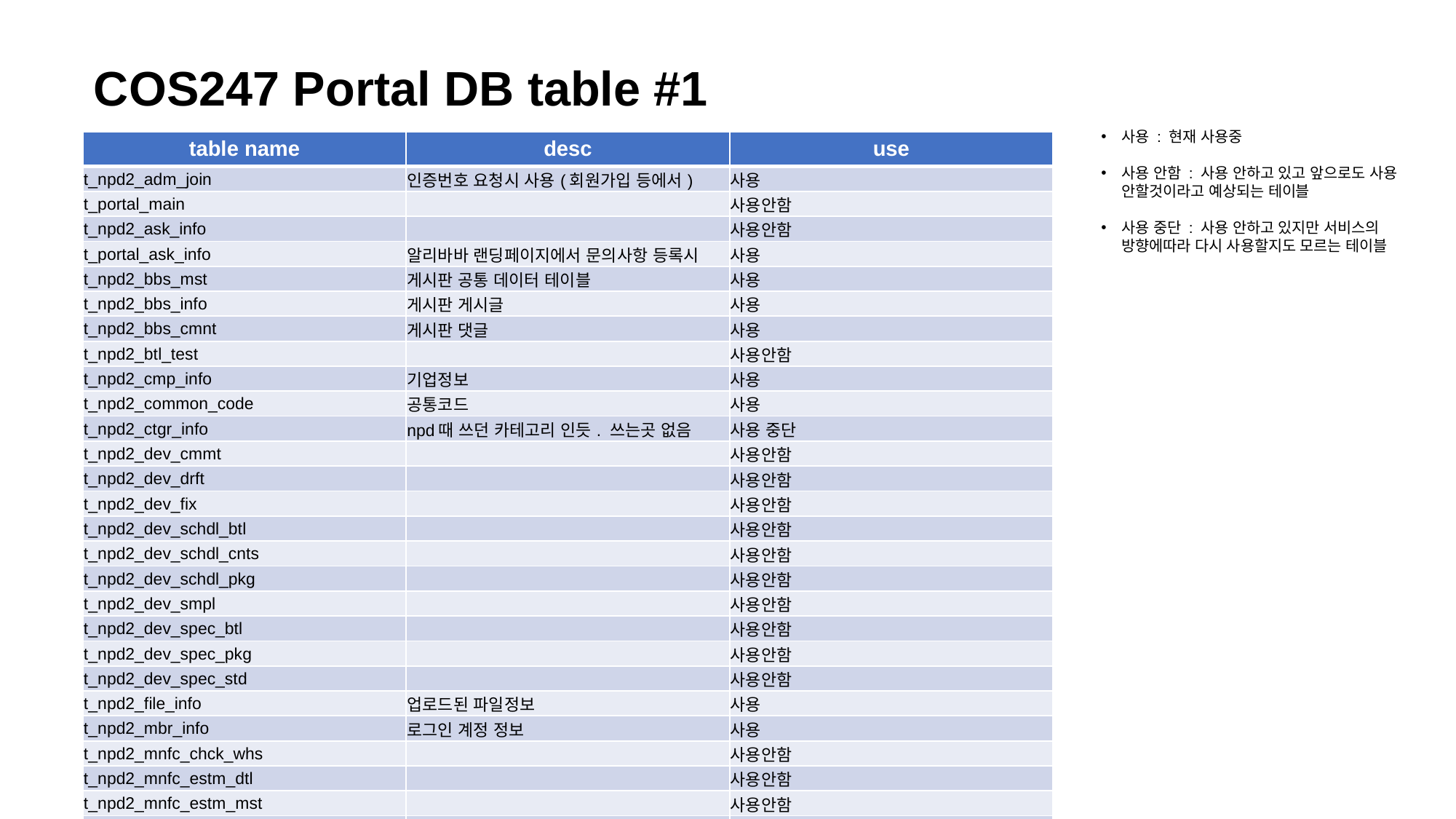

COS247 Portal DB table #1
사용 : 현재 사용중

사용 안함 : 사용 안하고 있고 앞으로도 사용 안할것이라고 예상되는 테이블

사용 중단 : 사용 안하고 있지만 서비스의 방향에따라 다시 사용할지도 모르는 테이블
| table name | desc | use |
| --- | --- | --- |
| t\_npd2\_adm\_join | 인증번호 요청시 사용(회원가입 등에서) | 사용 |
| t\_portal\_main |  | 사용안함 |
| t\_npd2\_ask\_info |  | 사용안함 |
| t\_portal\_ask\_info | 알리바바 랜딩페이지에서 문의사항 등록시 | 사용 |
| t\_npd2\_bbs\_mst | 게시판 공통 데이터 테이블 | 사용 |
| t\_npd2\_bbs\_info | 게시판 게시글 | 사용 |
| t\_npd2\_bbs\_cmnt | 게시판 댓글 | 사용 |
| t\_npd2\_btl\_test |  | 사용안함 |
| t\_npd2\_cmp\_info | 기업정보 | 사용 |
| t\_npd2\_common\_code | 공통코드 | 사용 |
| t\_npd2\_ctgr\_info | npd때 쓰던 카테고리 인듯. 쓰는곳 없음 | 사용 중단 |
| t\_npd2\_dev\_cmmt |  | 사용안함 |
| t\_npd2\_dev\_drft |  | 사용안함 |
| t\_npd2\_dev\_fix |  | 사용안함 |
| t\_npd2\_dev\_schdl\_btl |  | 사용안함 |
| t\_npd2\_dev\_schdl\_cnts |  | 사용안함 |
| t\_npd2\_dev\_schdl\_pkg |  | 사용안함 |
| t\_npd2\_dev\_smpl |  | 사용안함 |
| t\_npd2\_dev\_spec\_btl |  | 사용안함 |
| t\_npd2\_dev\_spec\_pkg |  | 사용안함 |
| t\_npd2\_dev\_spec\_std |  | 사용안함 |
| t\_npd2\_file\_info | 업로드된 파일정보 | 사용 |
| t\_npd2\_mbr\_info | 로그인 계정 정보 | 사용 |
| t\_npd2\_mnfc\_chck\_whs |  | 사용안함 |
| t\_npd2\_mnfc\_estm\_dtl |  | 사용안함 |
| t\_npd2\_mnfc\_estm\_mst |  | 사용안함 |
| t\_npd2\_mnfc\_fix |  | 사용안함 |
| t\_npd2\_mnfc\_ord\_dtl |  | 사용안함 |
| t\_npd2\_mnfc\_ord\_mst |  | 사용안함 |
| t\_npd2\_mnfc\_step |  | 사용안함 |